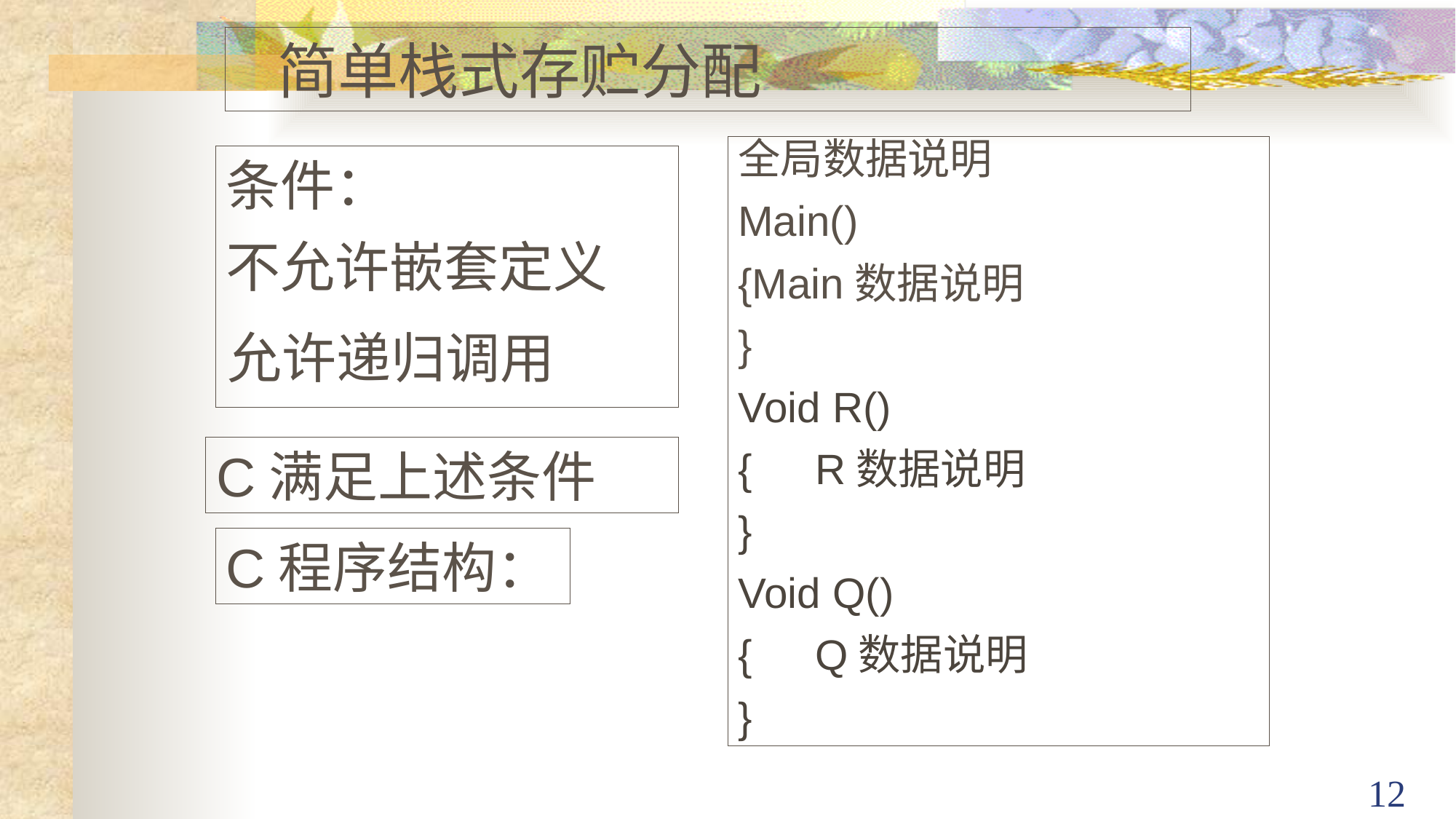

简单栈式存贮分配
全局数据说明
Main()
{Main数据说明
}
Void R()
{　R数据说明
}
Void Q()
{　Q数据说明
}
条件：

不允许嵌套定义
允许递归调用
C满足上述条件
C程序结构：
12